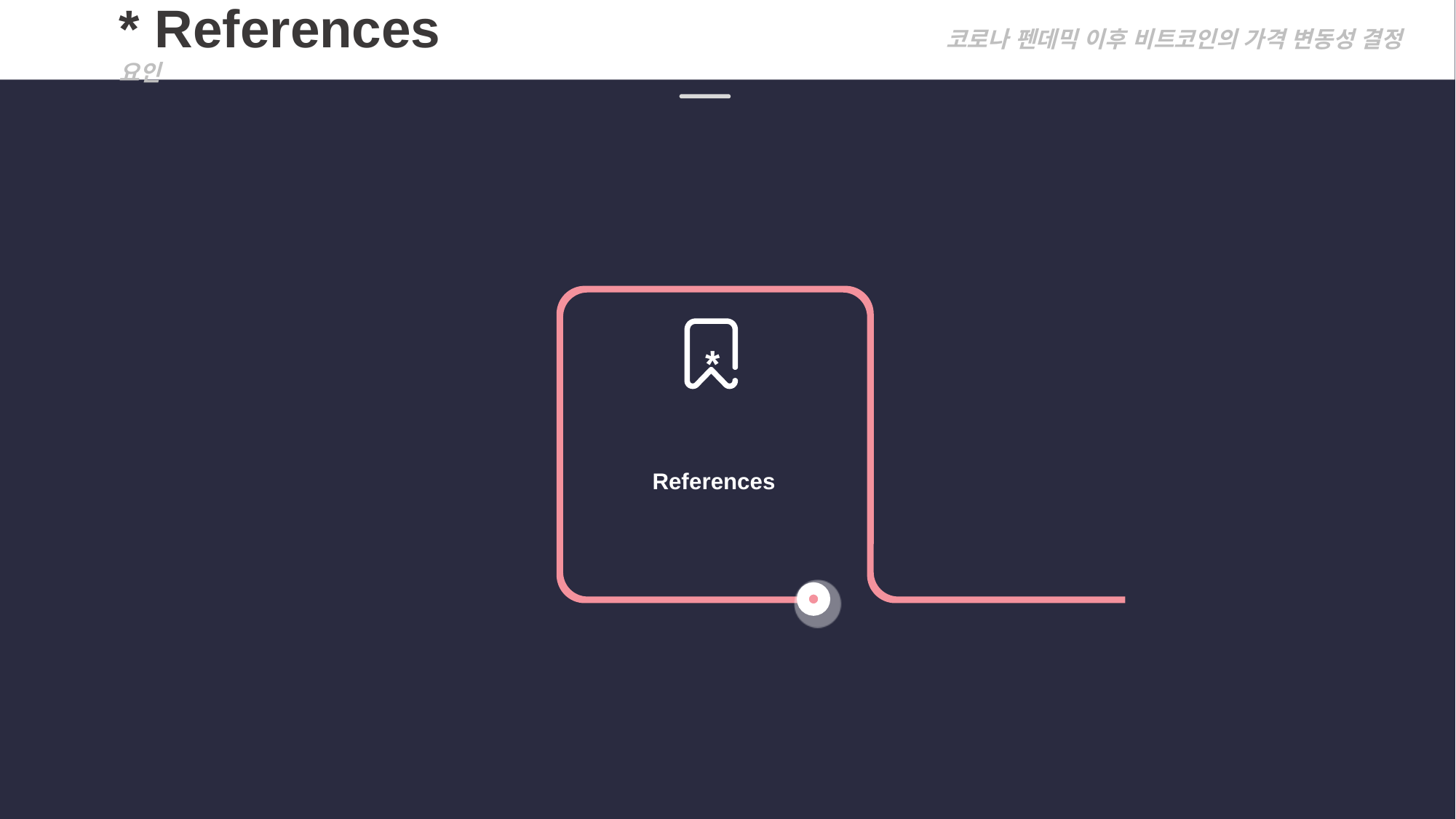

* References					         코로나 펜데믹 이후 비트코인의 가격 변동성 결정 요인

*

References